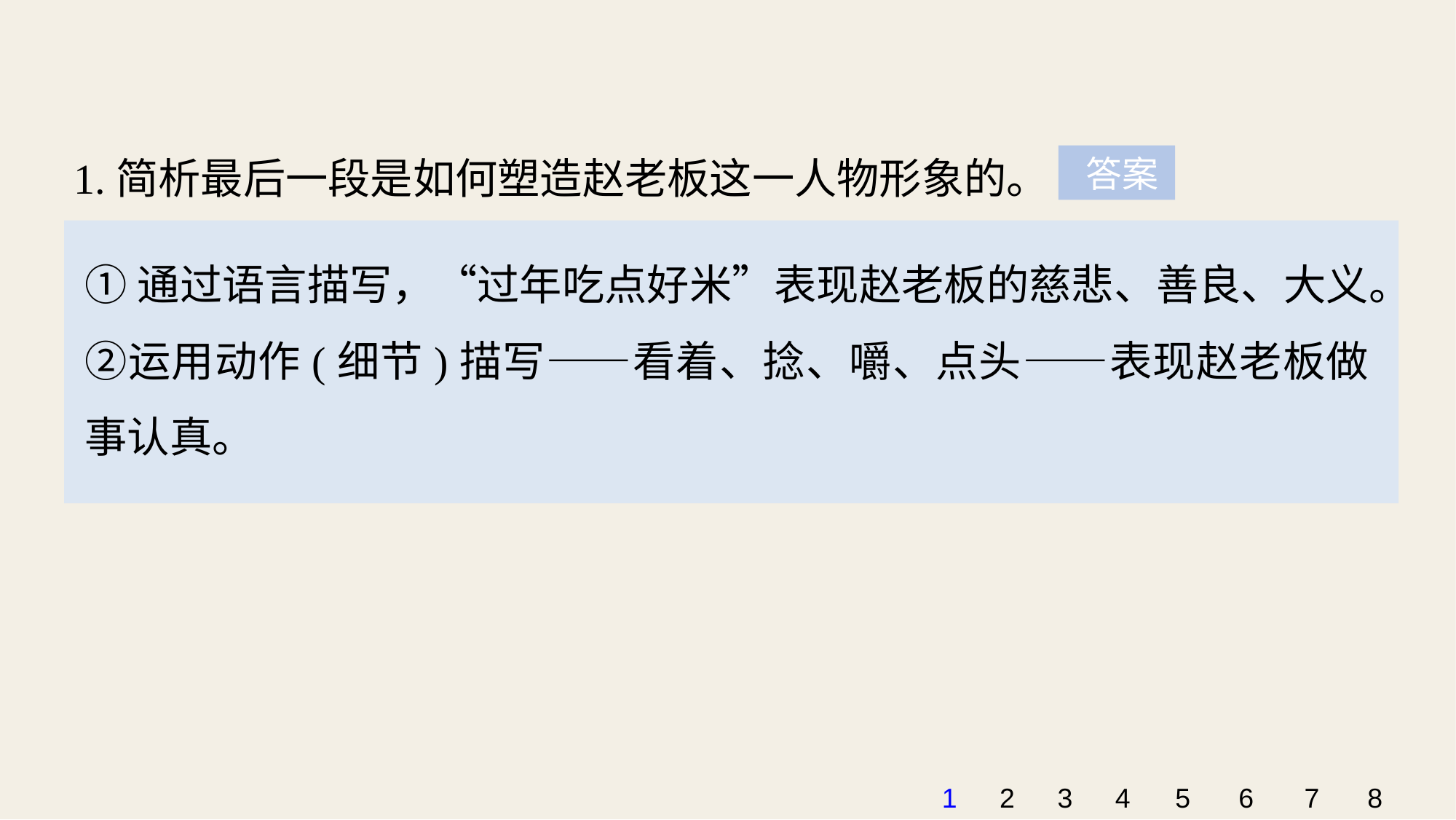

1.简析最后一段是如何塑造赵老板这一人物形象的。
 答案

①通过语言描写，“过年吃点好米”表现赵老板的慈悲、善良、大义。②运用动作(细节)描写——看着、捻、嚼、点头——表现赵老板做事认真。
1
2
3
4
5
6
7
8